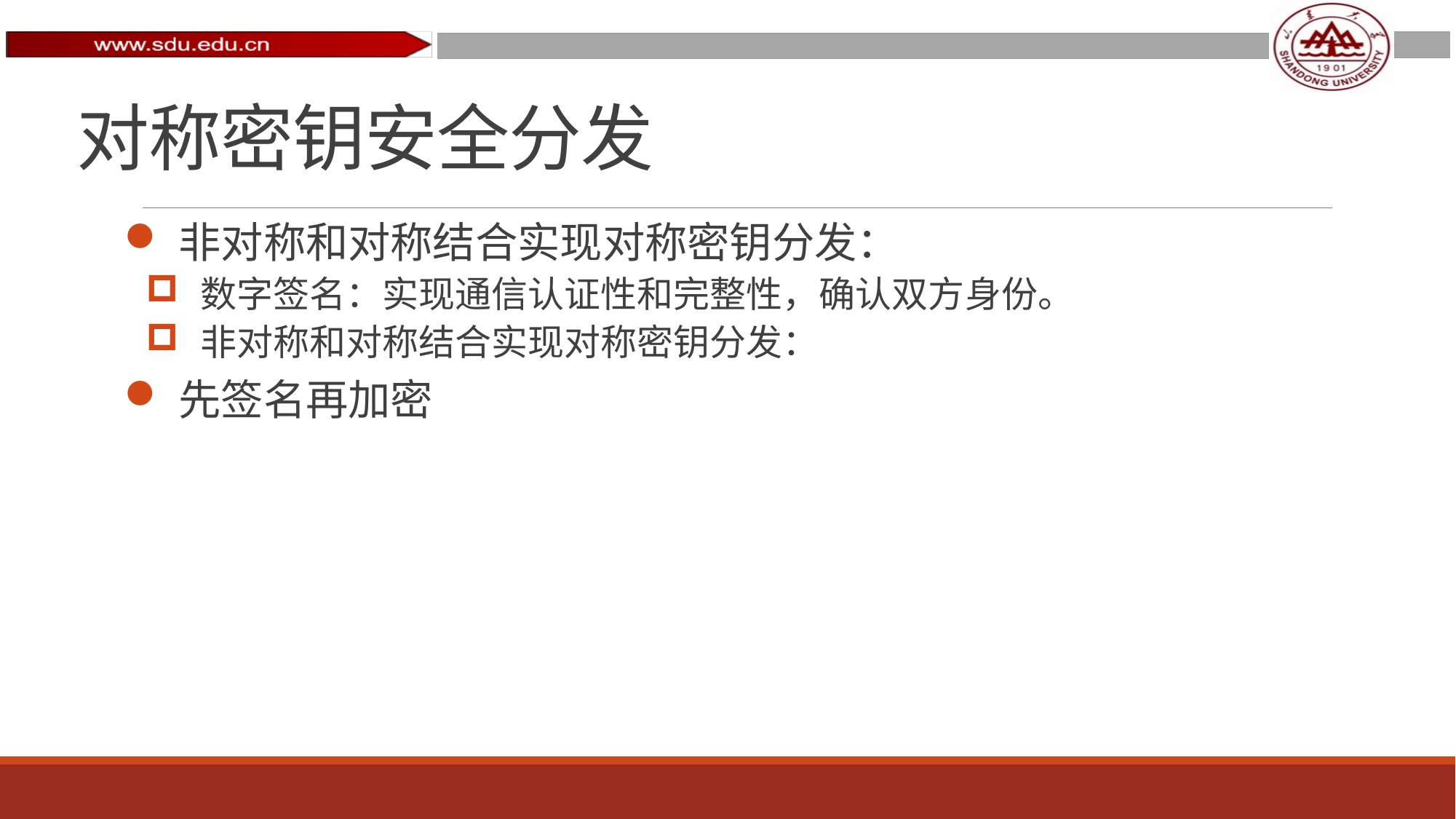

# 对称密钥安全分发
非对称和对称结合实现对称密钥分发：
数字签名：实现通信认证性和完整性，确认双方身份。
非对称和对称结合实现对称密钥分发：
先签名再加密